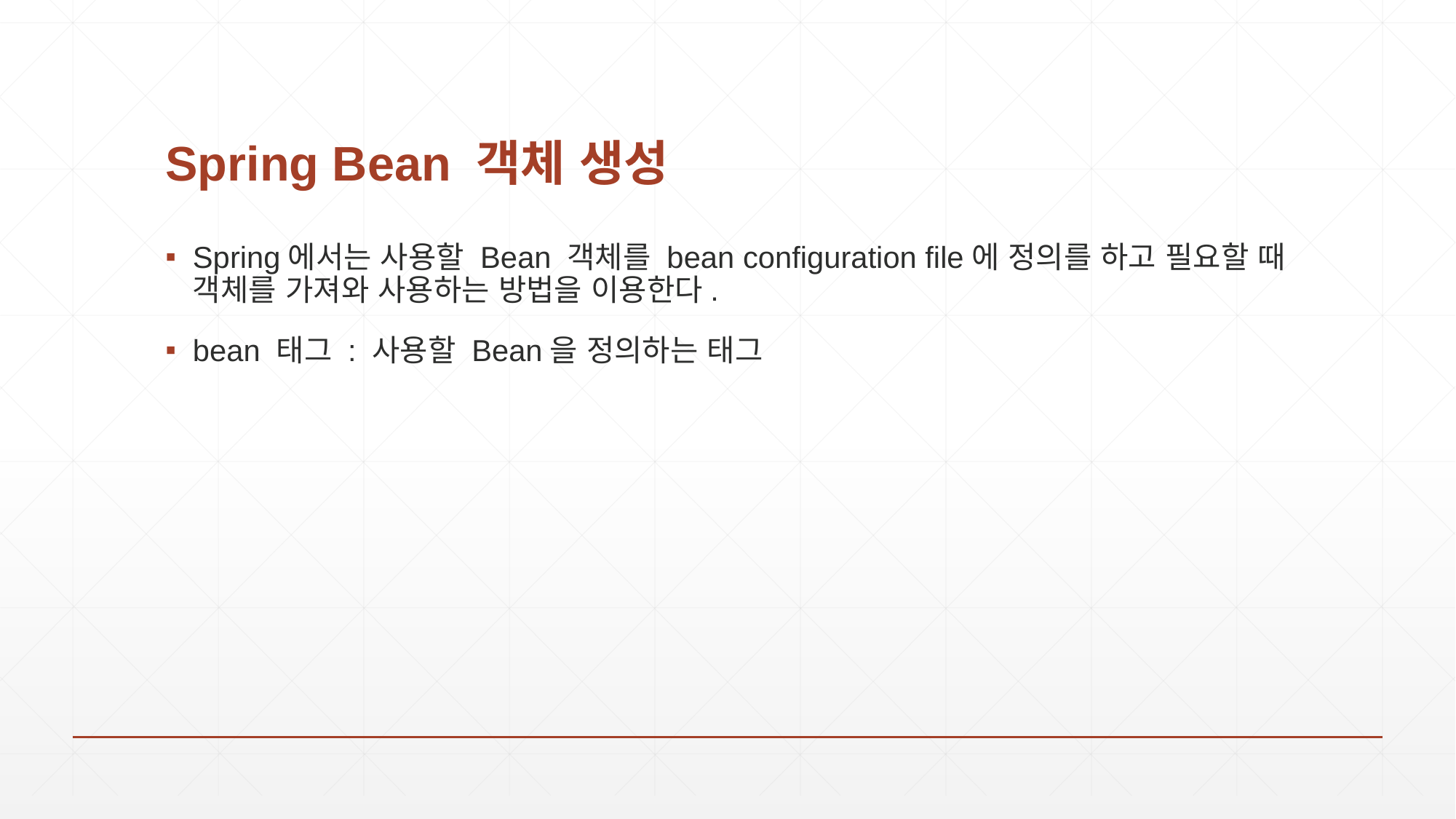

# Spring Bean 객체 생성
Spring에서는 사용할 Bean 객체를 bean configuration file에 정의를 하고 필요할 때 객체를 가져와 사용하는 방법을 이용한다.
bean 태그 : 사용할 Bean을 정의하는 태그